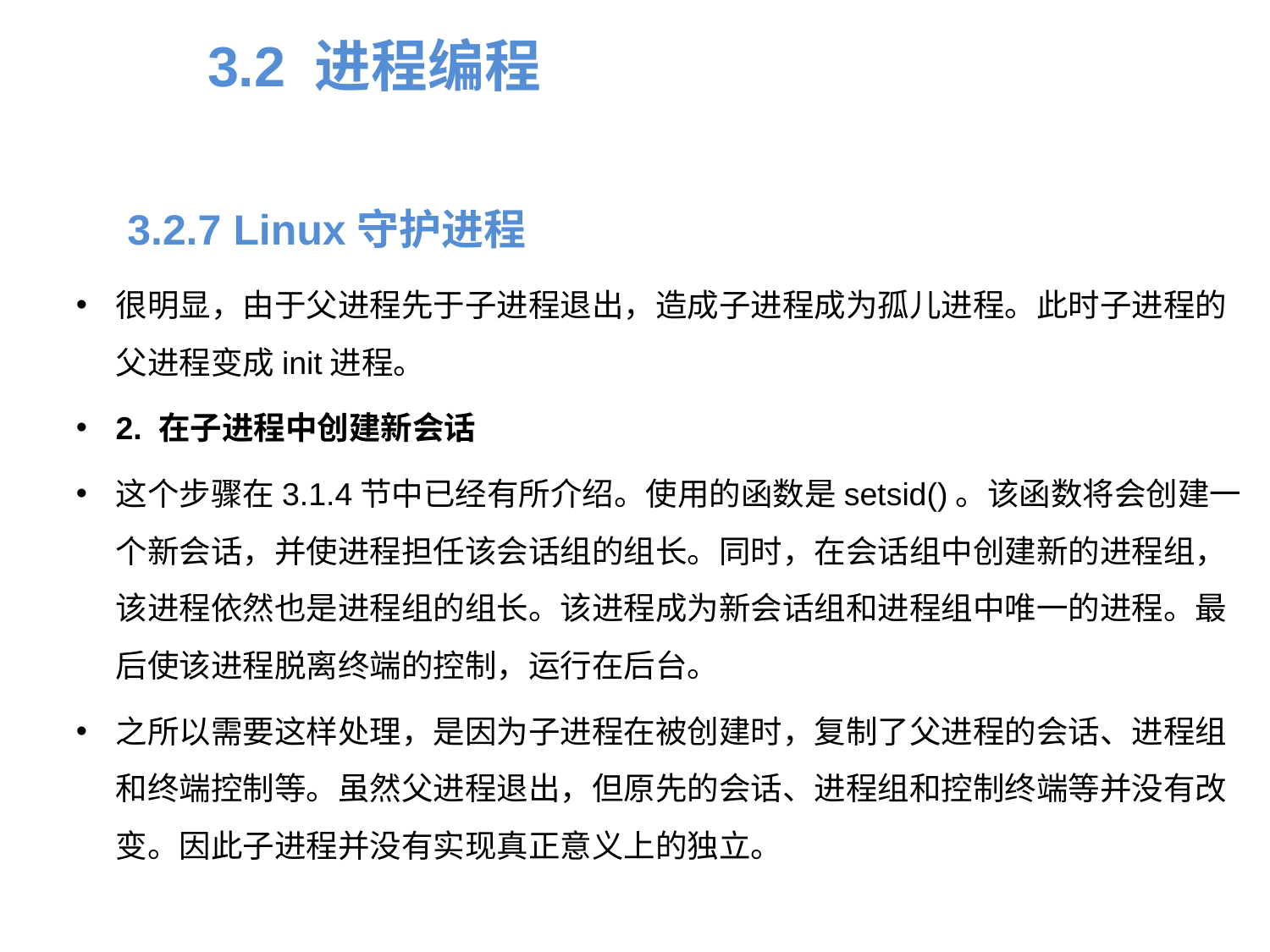

3.2 进程编程
3.2.7 Linux守护进程
很明显，由于父进程先于子进程退出，造成子进程成为孤儿进程。此时子进程的父进程变成init进程。
2. 在子进程中创建新会话
这个步骤在3.1.4节中已经有所介绍。使用的函数是setsid()。该函数将会创建一个新会话，并使进程担任该会话组的组长。同时，在会话组中创建新的进程组，该进程依然也是进程组的组长。该进程成为新会话组和进程组中唯一的进程。最后使该进程脱离终端的控制，运行在后台。
之所以需要这样处理，是因为子进程在被创建时，复制了父进程的会话、进程组和终端控制等。虽然父进程退出，但原先的会话、进程组和控制终端等并没有改变。因此子进程并没有实现真正意义上的独立。